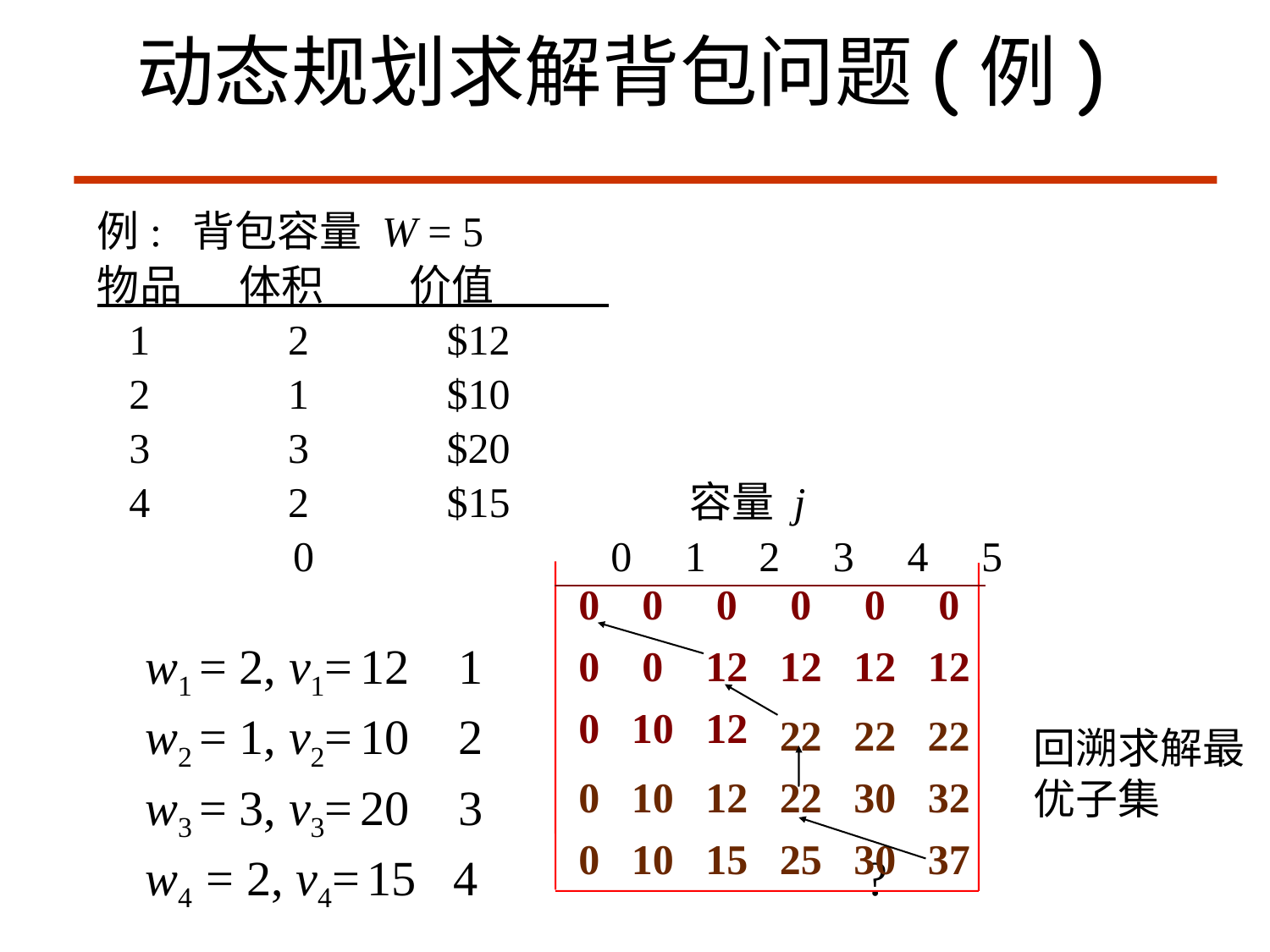

动态规划求解背包问题(例)
例:  背包容量 W = 5
物品      体积         价值
   1             2             $12
   2             1             $10
   3             3             $20
   4             2             $15                容量 j
		  0                            0     1     2     3     4     5

	w1 = 2, v1= 12    1
	w2 = 1, v2= 10    2
	w3 = 3, v3= 20    3
	w4  = 2, v4= 15   4			       ?

0    0     0     0     0     0
0    0    12   12   12   12
0   10   12

回溯求解最优子集

                   22   22   22
0   10   12   22   30   32
0   10   15   25   30   37